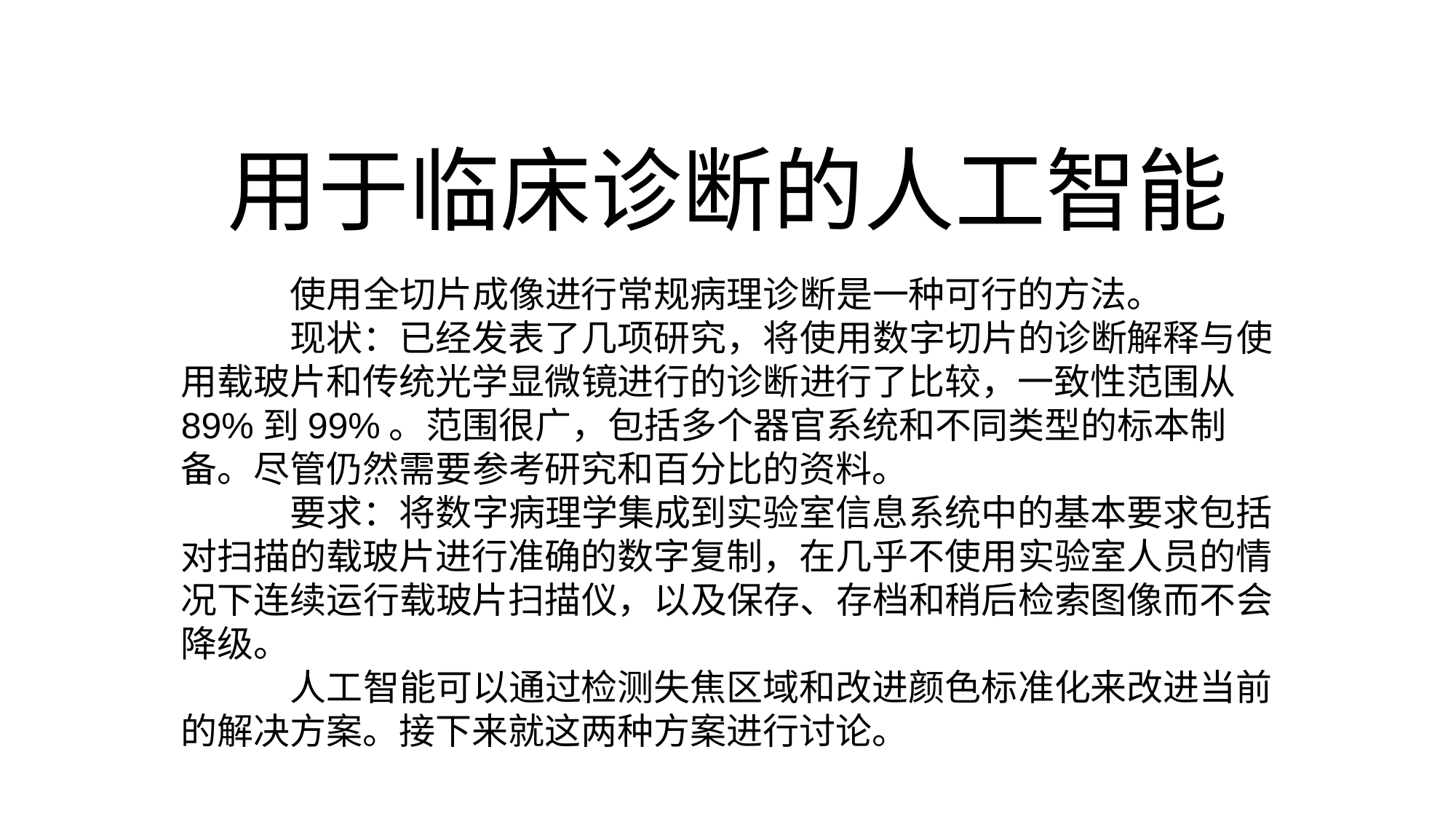

# 用于临床诊断的人工智能
	使用全切片成像进行常规病理诊断是一种可行的方法。
	现状：已经发表了几项研究，将使用数字切片的诊断解释与使用载玻片和传统光学显微镜进行的诊断进行了比较，一致性范围从89%到99%。范围很广，包括多个器官系统和不同类型的标本制备。尽管仍然需要参考研究和百分比的资料。
	要求：将数字病理学集成到实验室信息系统中的基本要求包括对扫描的载玻片进行准确的数字复制，在几乎不使用实验室人员的情况下连续运行载玻片扫描仪，以及保存、存档和稍后检索图像而不会降级。
	人工智能可以通过检测失焦区域和改进颜色标准化来改进当前的解决方案。接下来就这两种方案进行讨论。